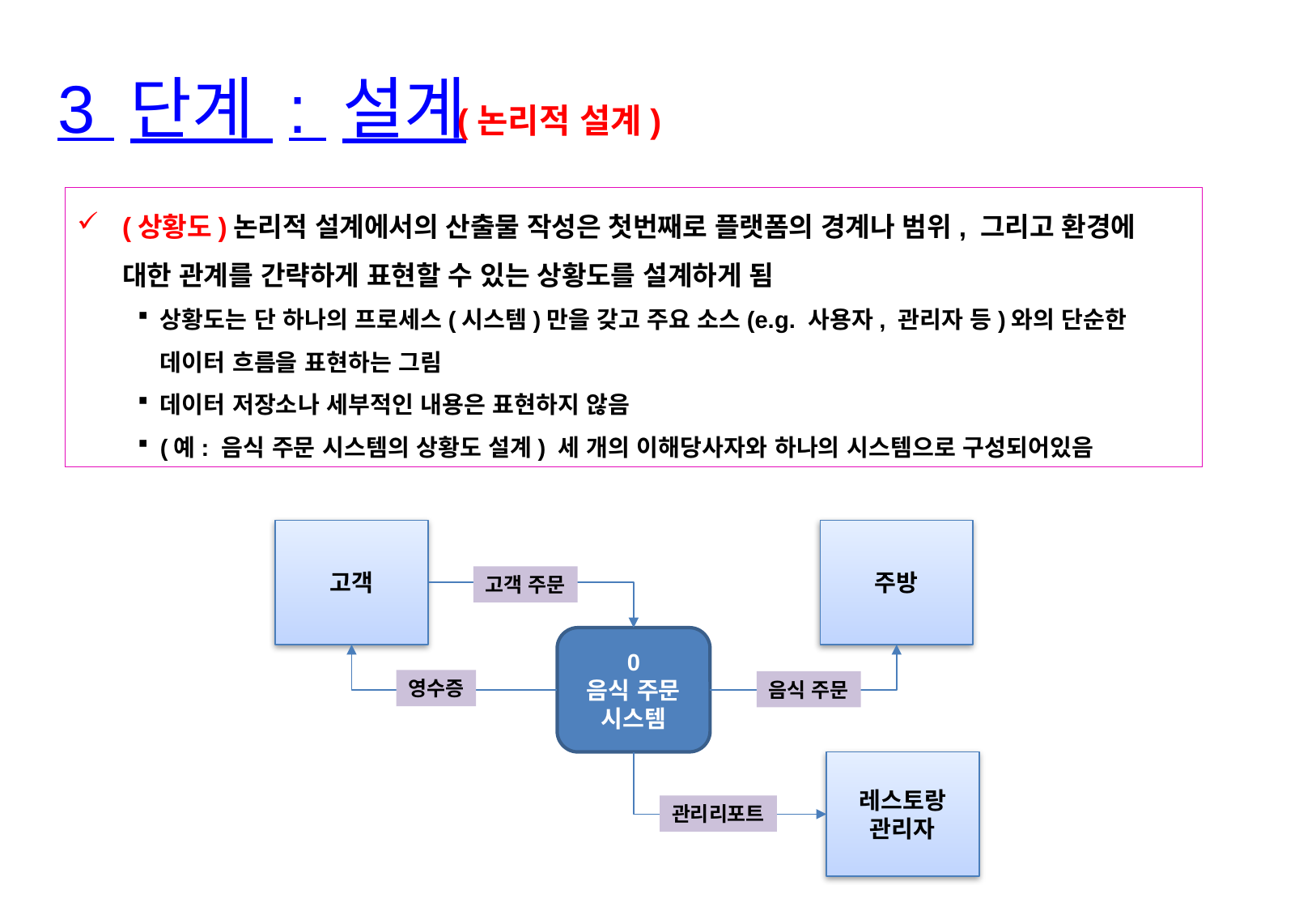

3 단계 : 설계
(논리적 설계)
(상황도)논리적 설계에서의 산출물 작성은 첫번째로 플랫폼의 경계나 범위, 그리고 환경에 대한 관계를 간략하게 표현할 수 있는 상황도를 설계하게 됨
상황도는 단 하나의 프로세스(시스템)만을 갖고 주요 소스(e.g. 사용자, 관리자 등)와의 단순한 데이터 흐름을 표현하는 그림
데이터 저장소나 세부적인 내용은 표현하지 않음
(예: 음식 주문 시스템의 상황도 설계) 세 개의 이해당사자와 하나의 시스템으로 구성되어있음
고객
주방
고객 주문
0
음식 주문
시스템
영수증
음식 주문
레스토랑
관리자
관리리포트